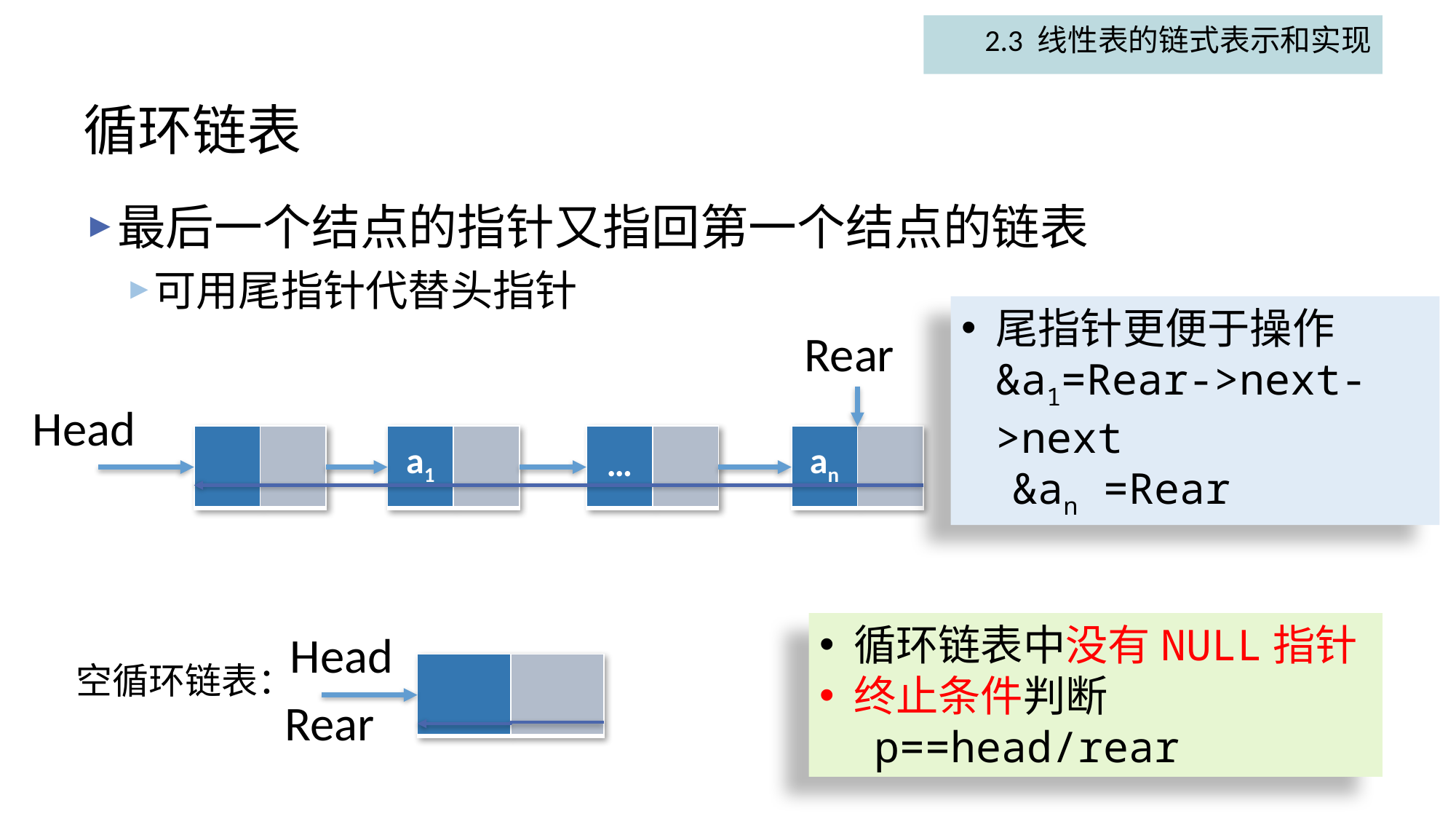

2.3 线性表的链式表示和实现

# 循环链表
最后一个结点的指针又指回第一个结点的链表
可用尾指针代替头指针
尾指针更便于操作&a1=Rear->next->next
  &an =Rear
Rear
Head
| an |  |
| --- | --- |
| a1 |  |
| --- | --- |
| … |  |
| --- | --- |
|  |  |
| --- | --- |
循环链表中没有NULL指针
终止条件判断
p==head/rear
Head
空循环链表：
|  |  |
| --- | --- |
Rear